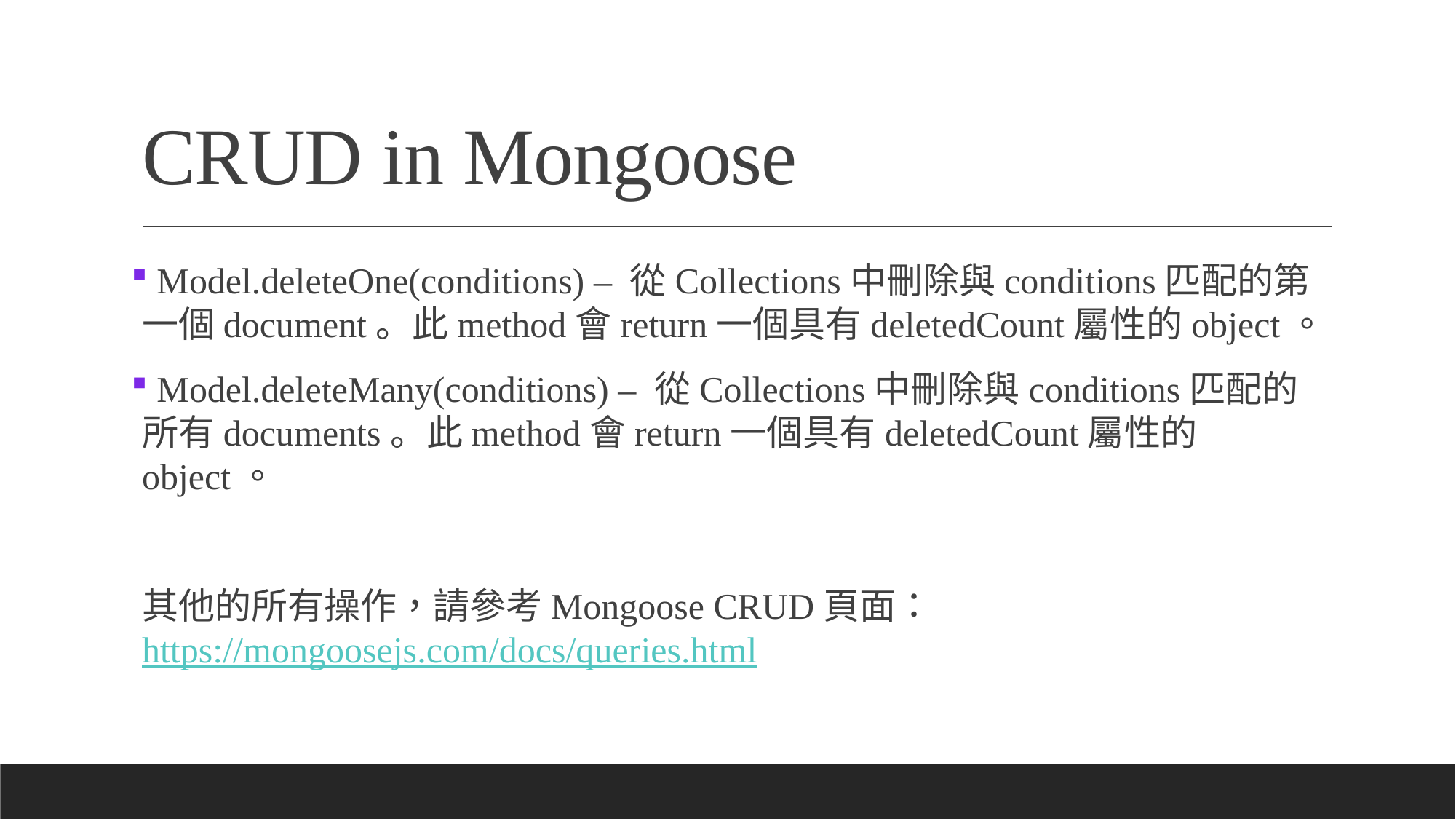

# CRUD in Mongoose
 Model.deleteOne(conditions) – 從Collections中刪除與conditions匹配的第一個document。此method會return一個具有deletedCount屬性的object。
 Model.deleteMany(conditions) – 從Collections中刪除與conditions匹配的所有documents。此method會return一個具有deletedCount屬性的object。

其他的所有操作，請參考Mongoose CRUD頁面： https://mongoosejs.com/docs/queries.html